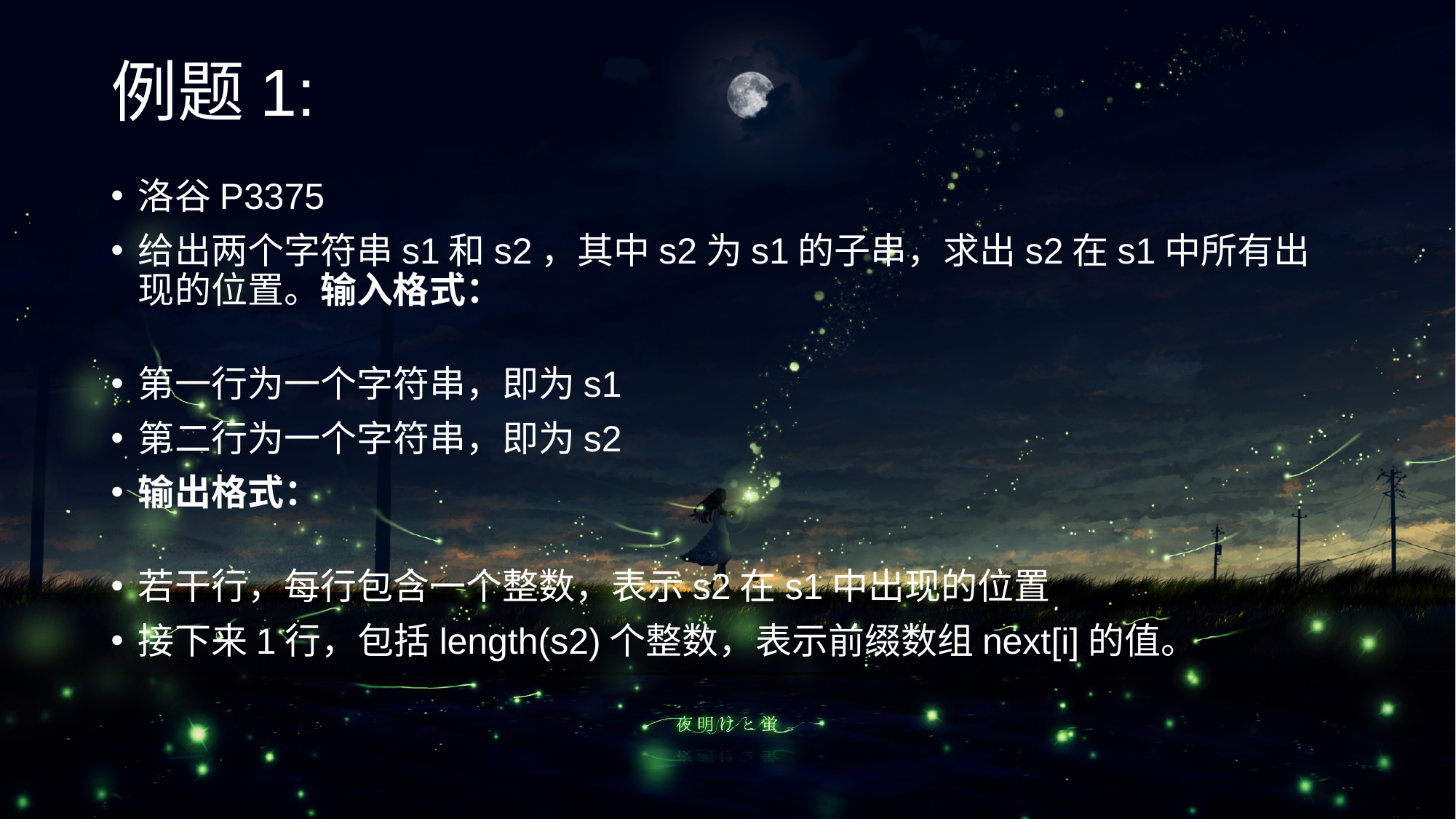

# 例题1:
洛谷P3375
给出两个字符串s1和s2，其中s2为s1的子串，求出s2在s1中所有出现的位置。输入格式：
第一行为一个字符串，即为s1
第二行为一个字符串，即为s2
输出格式：
若干行，每行包含一个整数，表示s2在s1中出现的位置
接下来1行，包括length(s2)个整数，表示前缀数组next[i]的值。